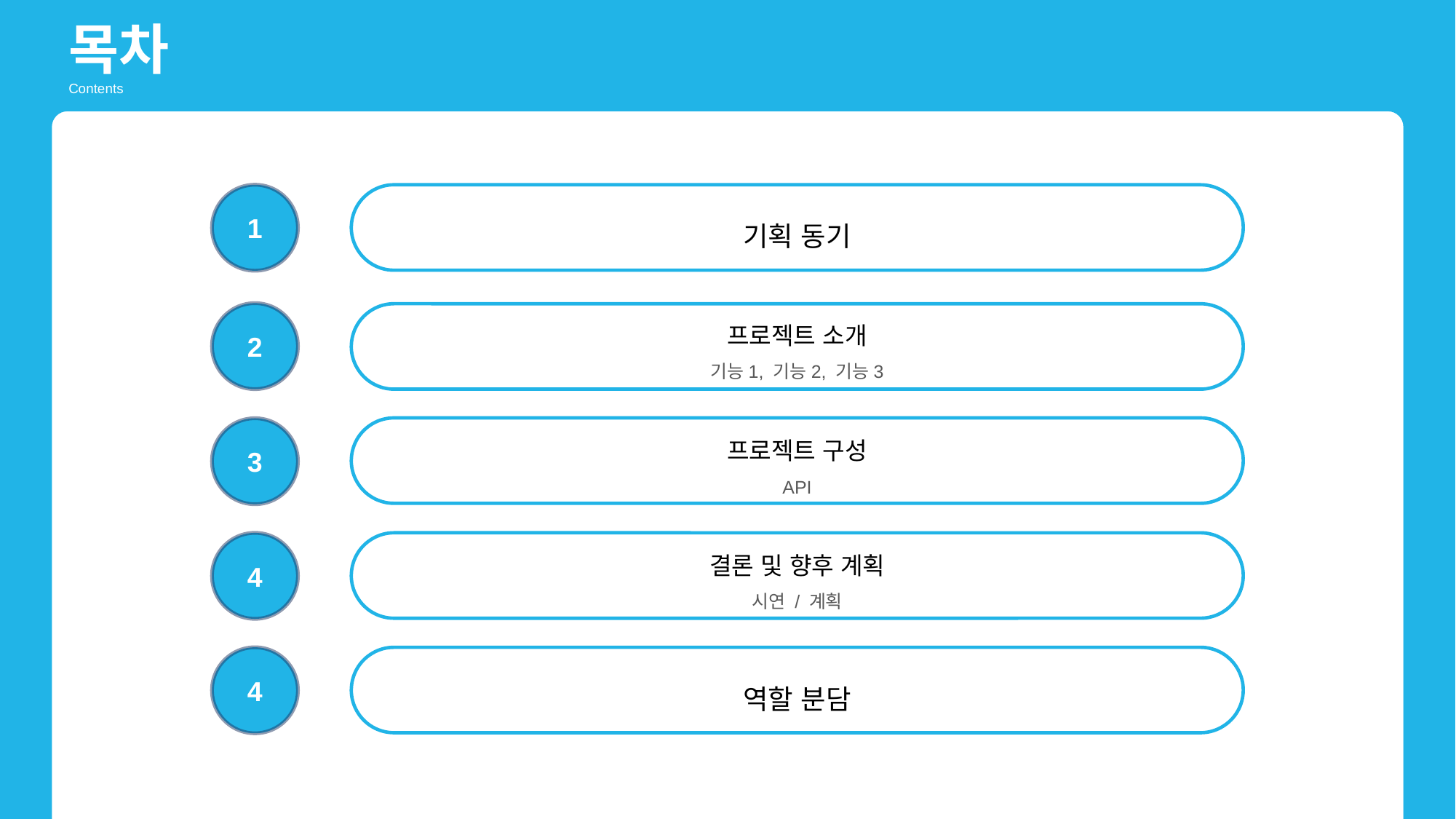

목차
Contents
1

기획 동기
프로젝트 소개
기능1, 기능2, 기능3
2

프로젝트 구성
API

3
결론 및 향후 계획
시연 / 계획

4

4
역할 분담